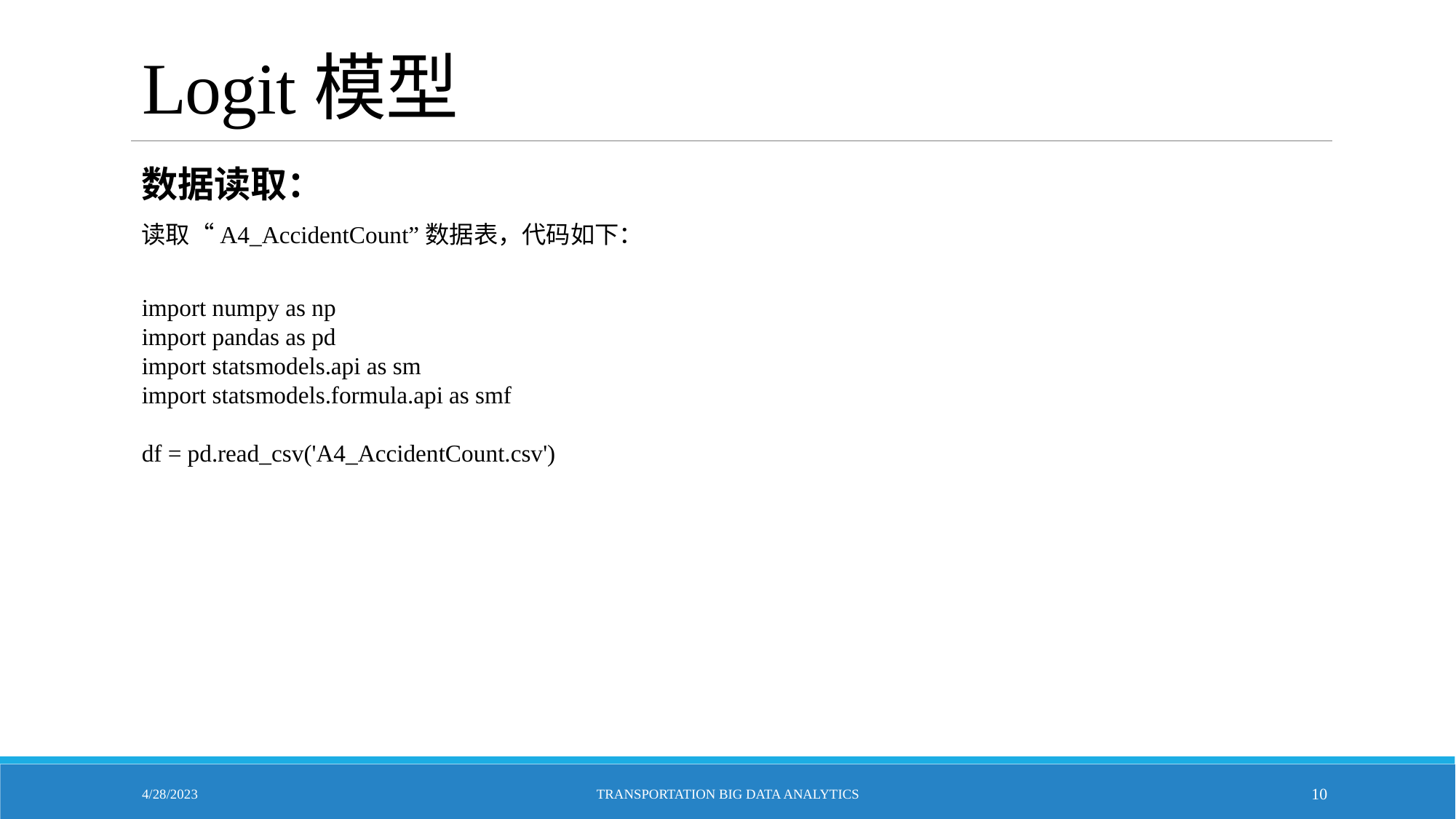

# Logit模型
数据读取：
读取“A4_AccidentCount”数据表，代码如下：

import numpy as np
import pandas as pd
import statsmodels.api as sm
import statsmodels.formula.api as smf

df = pd.read_csv('A4_AccidentCount.csv')
4/28/2023
Transportation Big Data Analytics
10